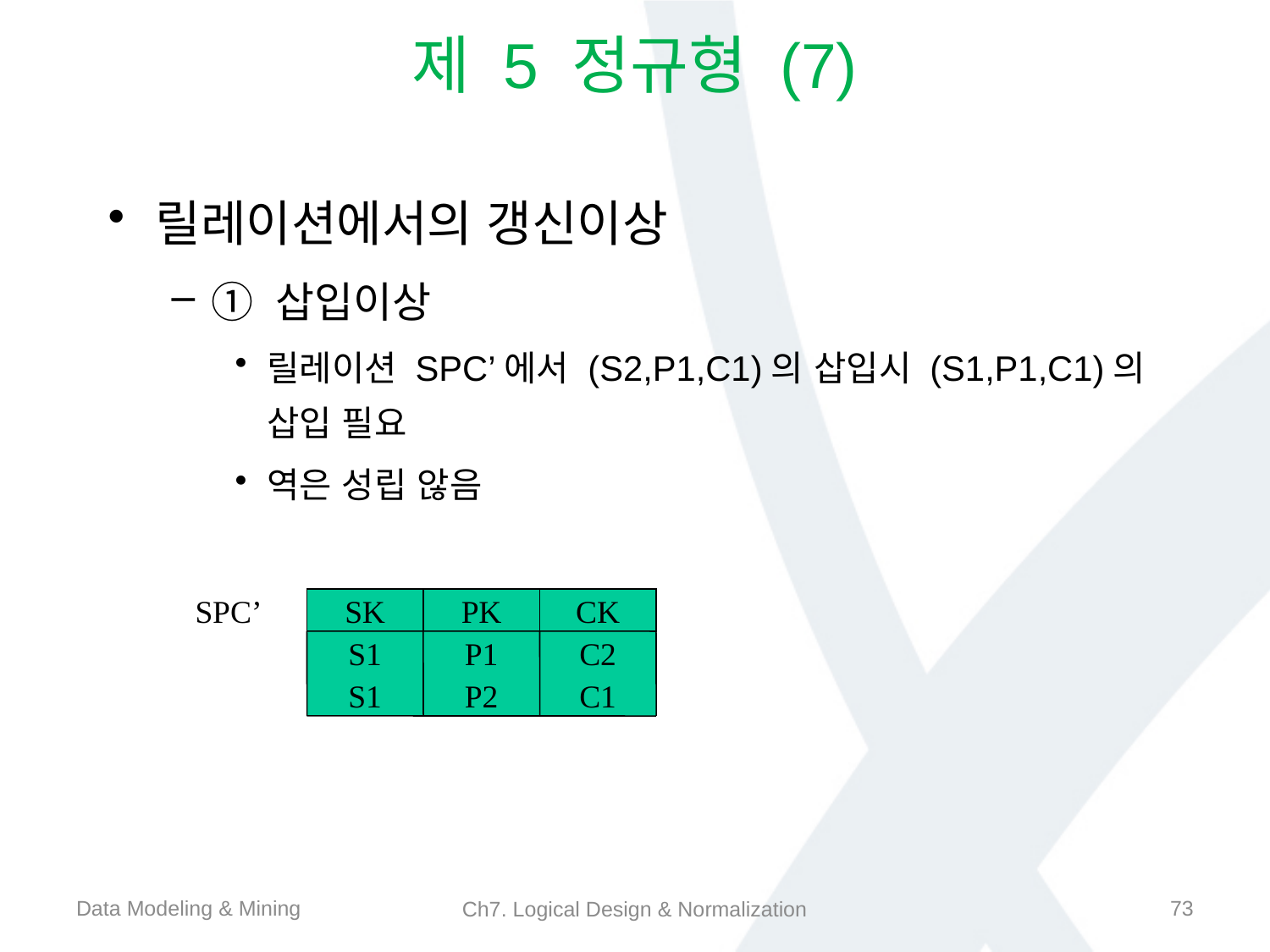

# 제 5 정규형 (7)
릴레이션에서의 갱신이상
① 삽입이상
릴레이션 SPC’에서 (S2,P1,C1)의 삽입시 (S1,P1,C1)의 삽입 필요
역은 성립 않음

SPC’
SK
PK
CK
S1

P1

C2

S1
P2
C1

Data Modeling & Mining
73
Ch7. Logical Design & Normalization